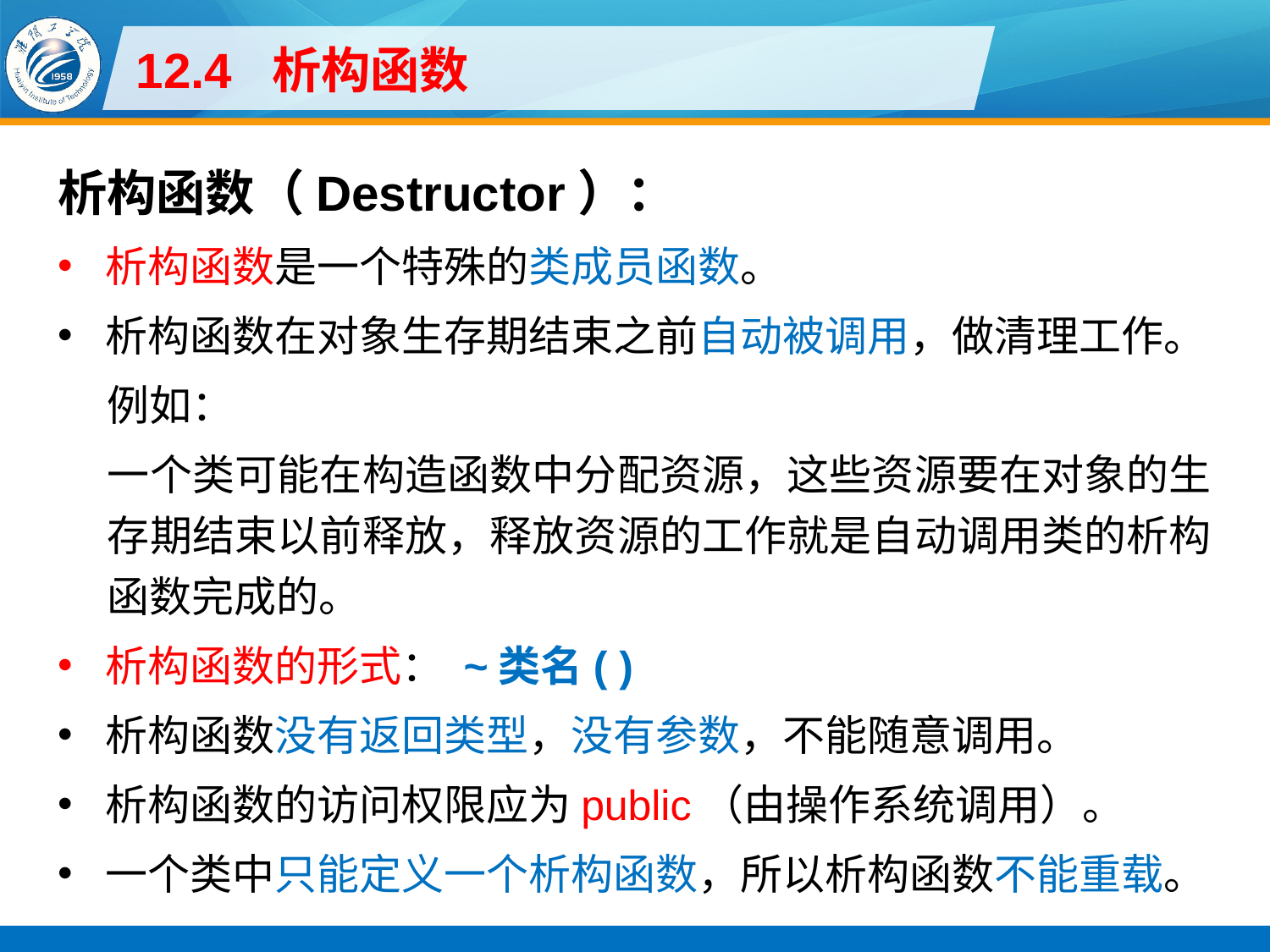

# 12.4  析构函数
析构函数（Destructor）：
析构函数是一个特殊的类成员函数。
析构函数在对象生存期结束之前自动被调用，做清理工作。
例如：
一个类可能在构造函数中分配资源，这些资源要在对象的生存期结束以前释放，释放资源的工作就是自动调用类的析构函数完成的。
析构函数的形式： ~类名( )
析构函数没有返回类型，没有参数，不能随意调用。
析构函数的访问权限应为public（由操作系统调用）。
一个类中只能定义一个析构函数，所以析构函数不能重载。